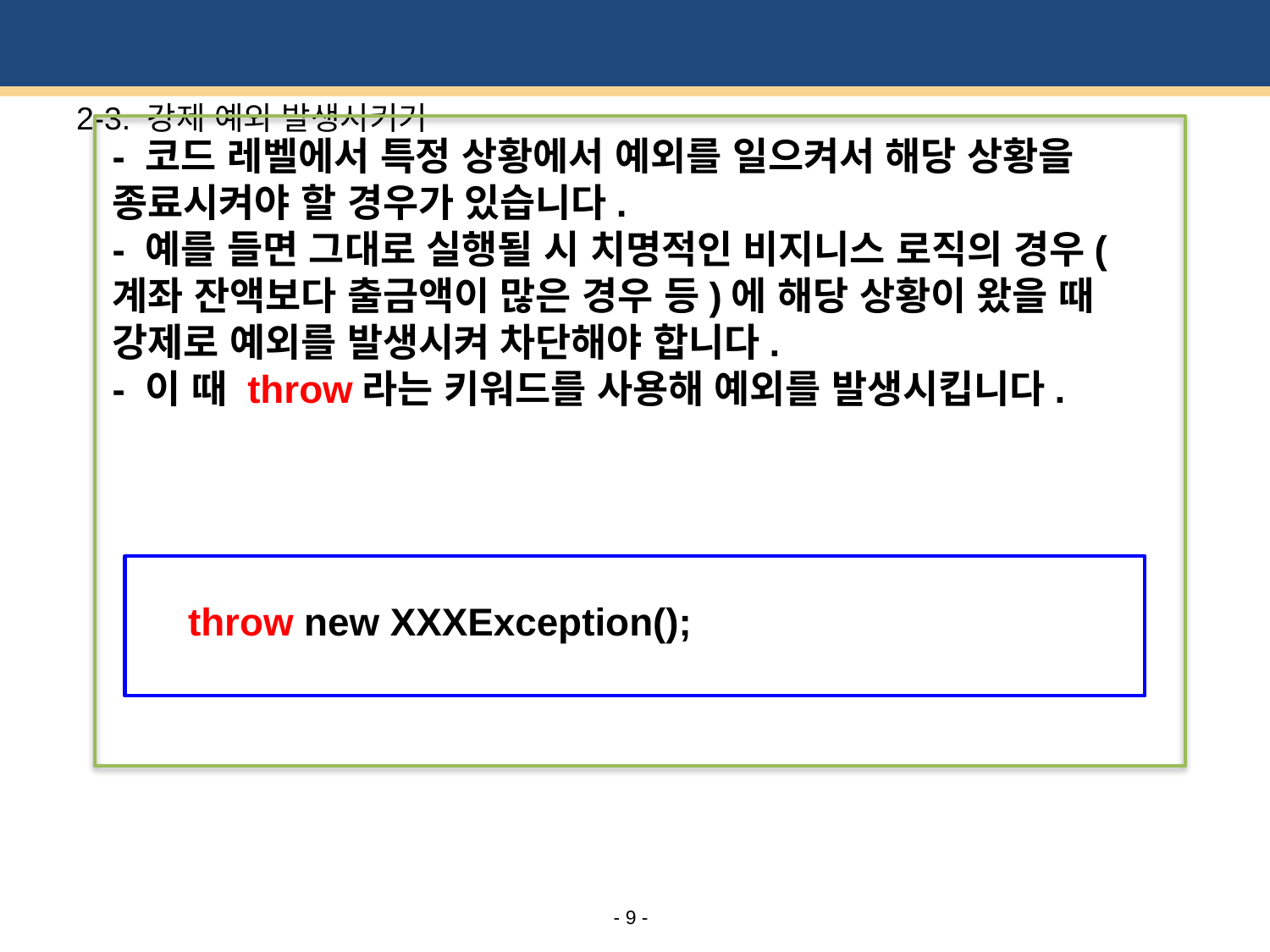

# 2-3. 강제 예외 발생시키기

- 코드 레벨에서 특정 상황에서 예외를 일으켜서 해당 상황을 종료시켜야 할 경우가 있습니다.
- 예를 들면 그대로 실행될 시 치명적인 비지니스 로직의 경우(계좌 잔액보다 출금액이 많은 경우 등)에 해당 상황이 왔을 때 강제로 예외를 발생시켜 차단해야 합니다.
- 이 때 throw라는 키워드를 사용해 예외를 발생시킵니다.

       throw new XXXException();